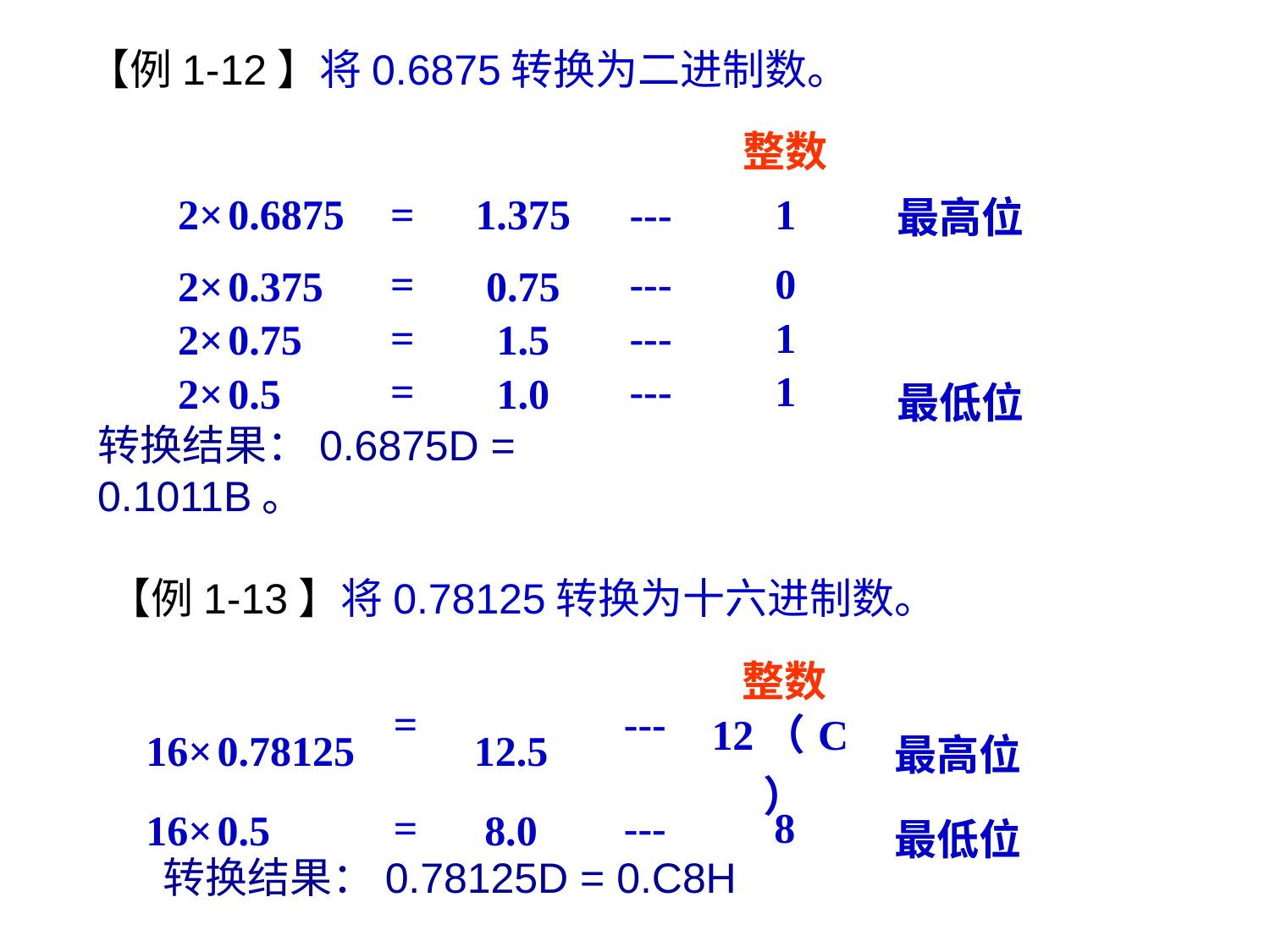

【例1-12】将0.6875转换为二进制数。
|  |  |  |  |  | 整数 |  |
| --- | --- | --- | --- | --- | --- | --- |
| 2× | 0.6875 | = | 1.375 | --- | 1 | 最高位 |
| 2× | 0.375 | = | 0.75 | --- | 0 |  |
| 2× | 0.75 | = | 1.5 | --- | 1 |  |
| 2× | 0.5 | = | 1.0 | --- | 1 | 最低位 |
转换结果：0.6875D = 0.1011B。
【例1-13】将0.78125转换为十六进制数。
|  |  |  |  |  | 整数 |  |
| --- | --- | --- | --- | --- | --- | --- |
| 16× | 0.78125 | = | 12.5 | --- | 12（C） | 最高位 |
| 16× | 0.5 | = | 8.0 | --- | 8 | 最低位 |
转换结果：0.78125D = 0.C8H